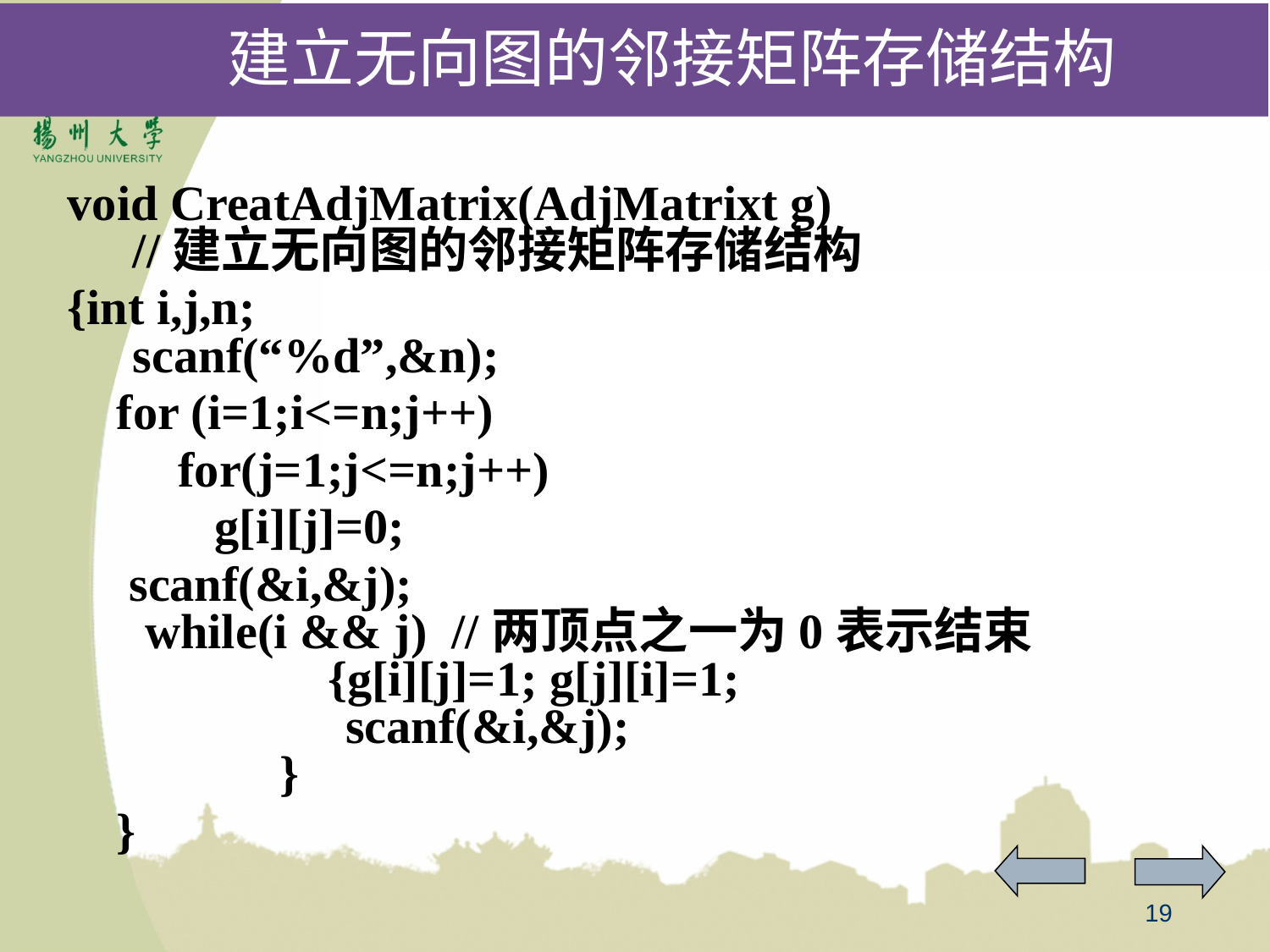

# 建立无向图的邻接矩阵存储结构
void CreatAdjMatrix(AdjMatrixt g)
//建立无向图的邻接矩阵存储结构
{int i,j,n;
scanf(“%d”,&n);
    for (i=1;i<=n;j++)
         for(j=1;j<=n;j++)
            g[i][j]=0;
     scanf(&i,&j);
 while(i && j)  //两顶点之一为0表示结束
	     {g[i][j]=1; g[j][i]=1;
	       scanf(&i,&j);
            }
    }

19